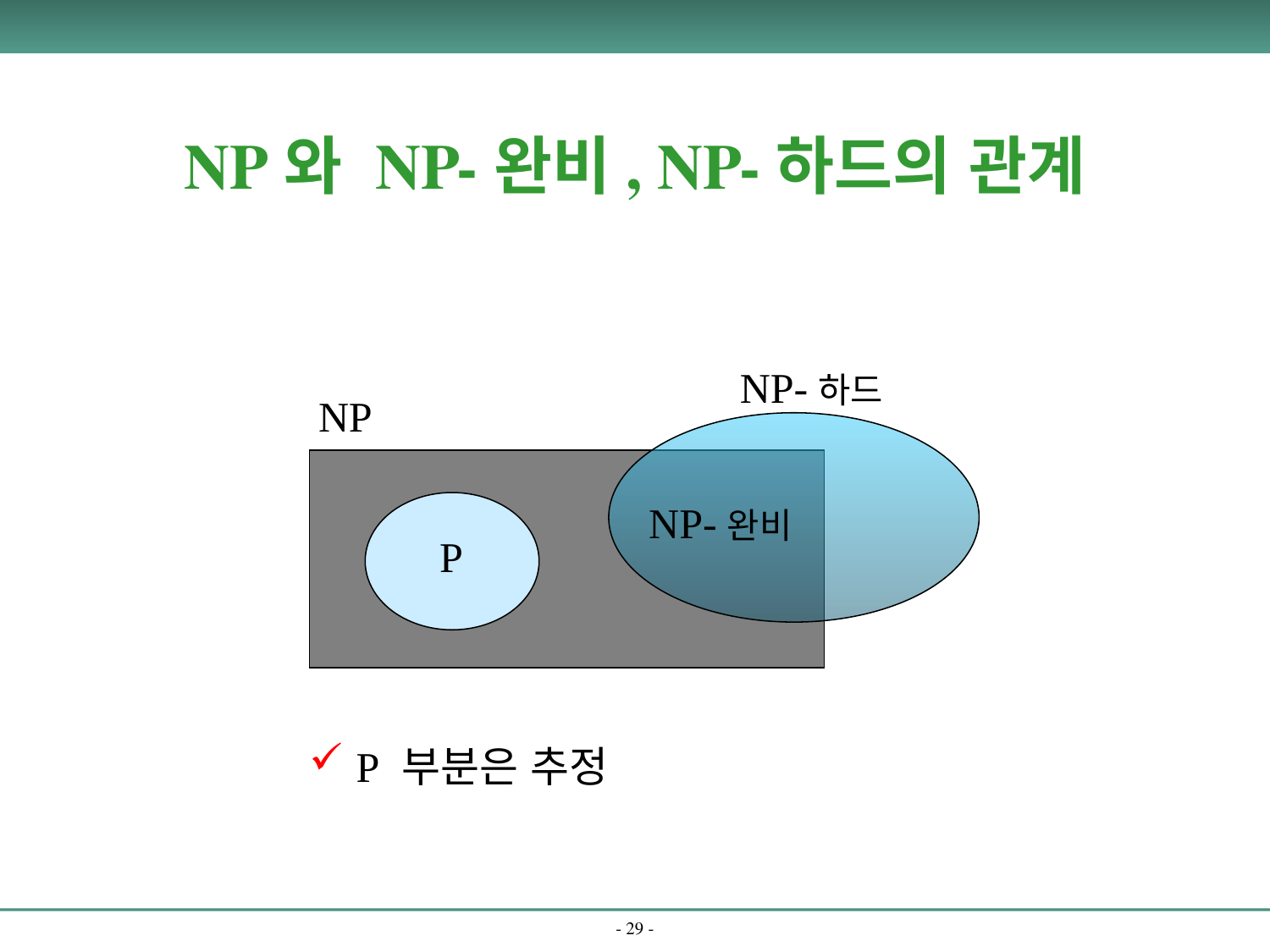

NP와 NP-완비, NP-하드의 관계
NP-하드
NP

NP-완비

P
 P 부분은 추정